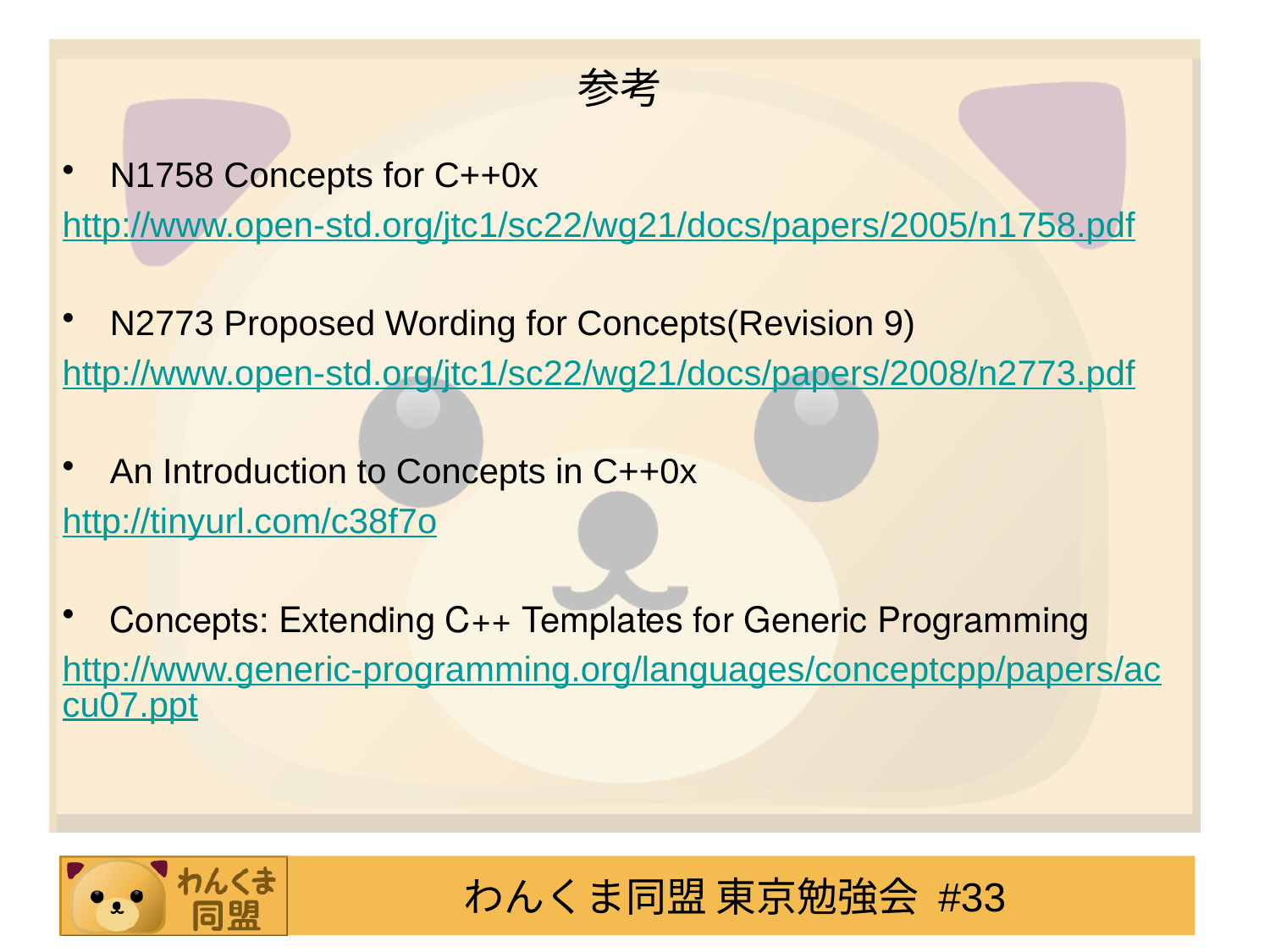

# 参考
N1758 Concepts for C++0x
http://www.open-std.org/jtc1/sc22/wg21/docs/papers/2005/n1758.pdf

N2773 Proposed Wording for Concepts(Revision 9)
http://www.open-std.org/jtc1/sc22/wg21/docs/papers/2008/n2773.pdf

An Introduction to Concepts in C++0x
http://tinyurl.com/c38f7o

Concepts: Extending C++ Templates for Generic Programming
http://www.generic-programming.org/languages/conceptcpp/papers/accu07.ppt